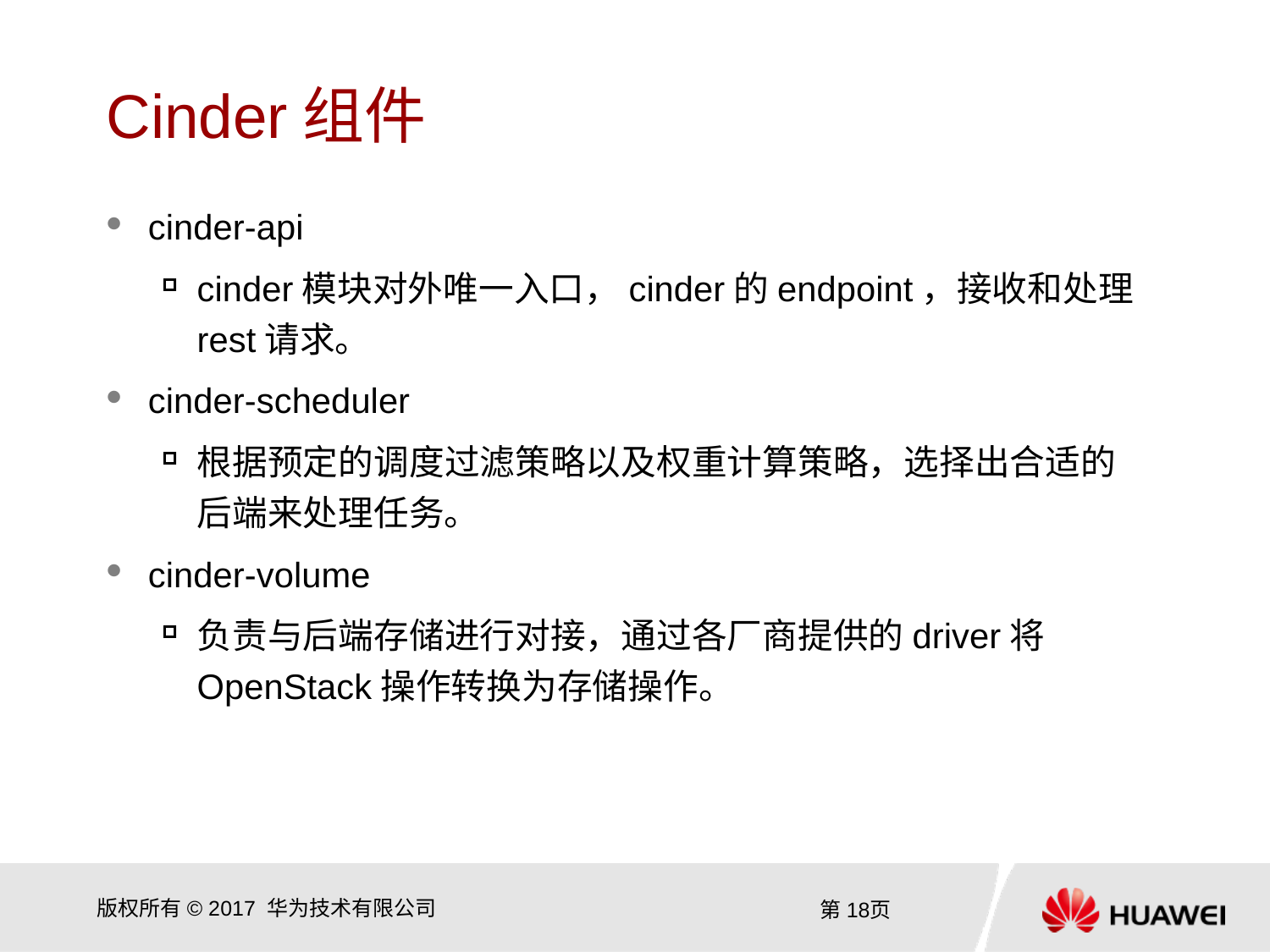

# Cinder组件
cinder-api
cinder模块对外唯一入口，cinder的endpoint，接收和处理rest请求。
cinder-scheduler
根据预定的调度过滤策略以及权重计算策略，选择出合适的后端来处理任务。
cinder-volume
负责与后端存储进行对接，通过各厂商提供的driver将OpenStack操作转换为存储操作。